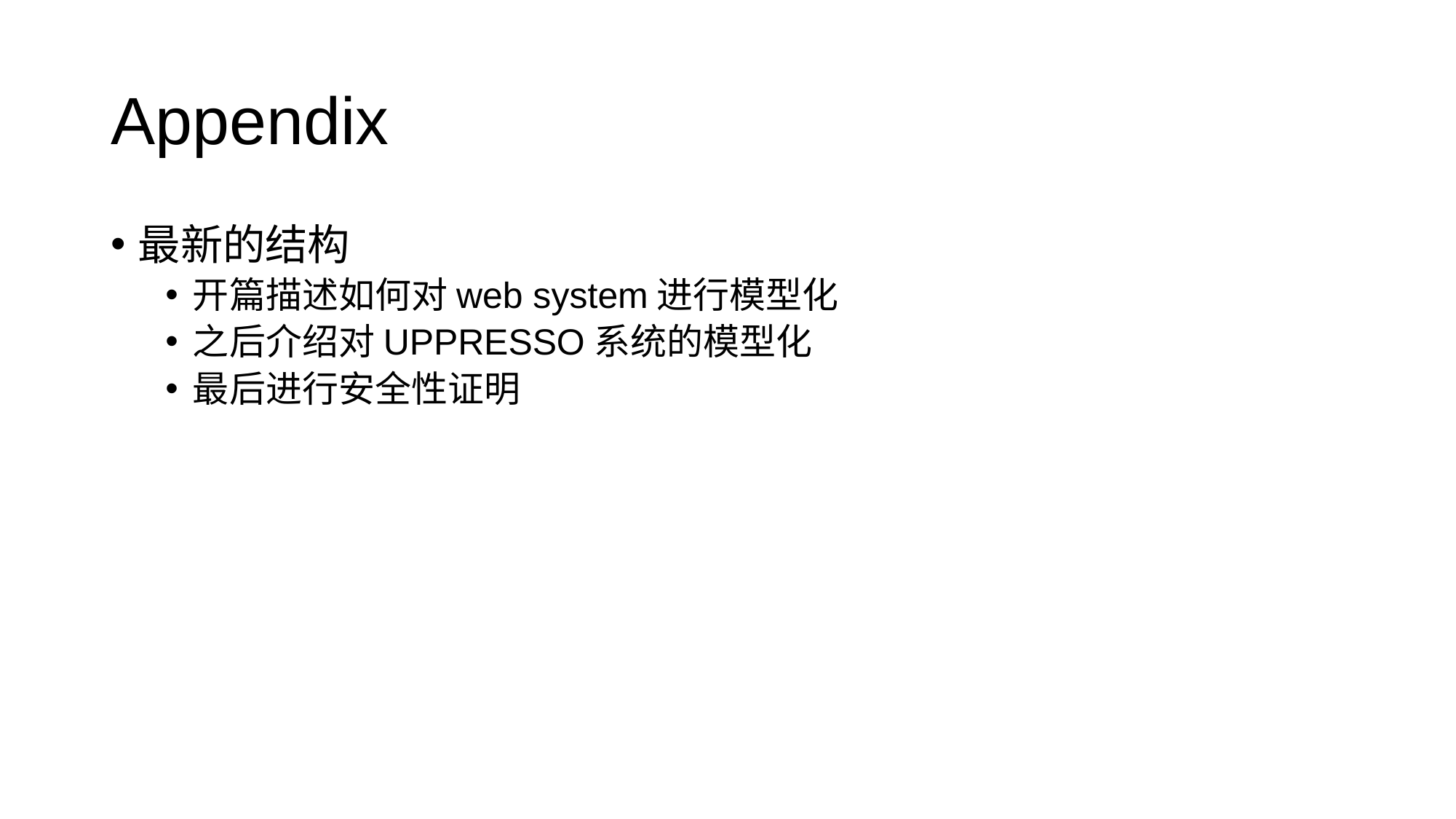

# Appendix
最新的结构
开篇描述如何对web system进行模型化
之后介绍对UPPRESSO系统的模型化
最后进行安全性证明